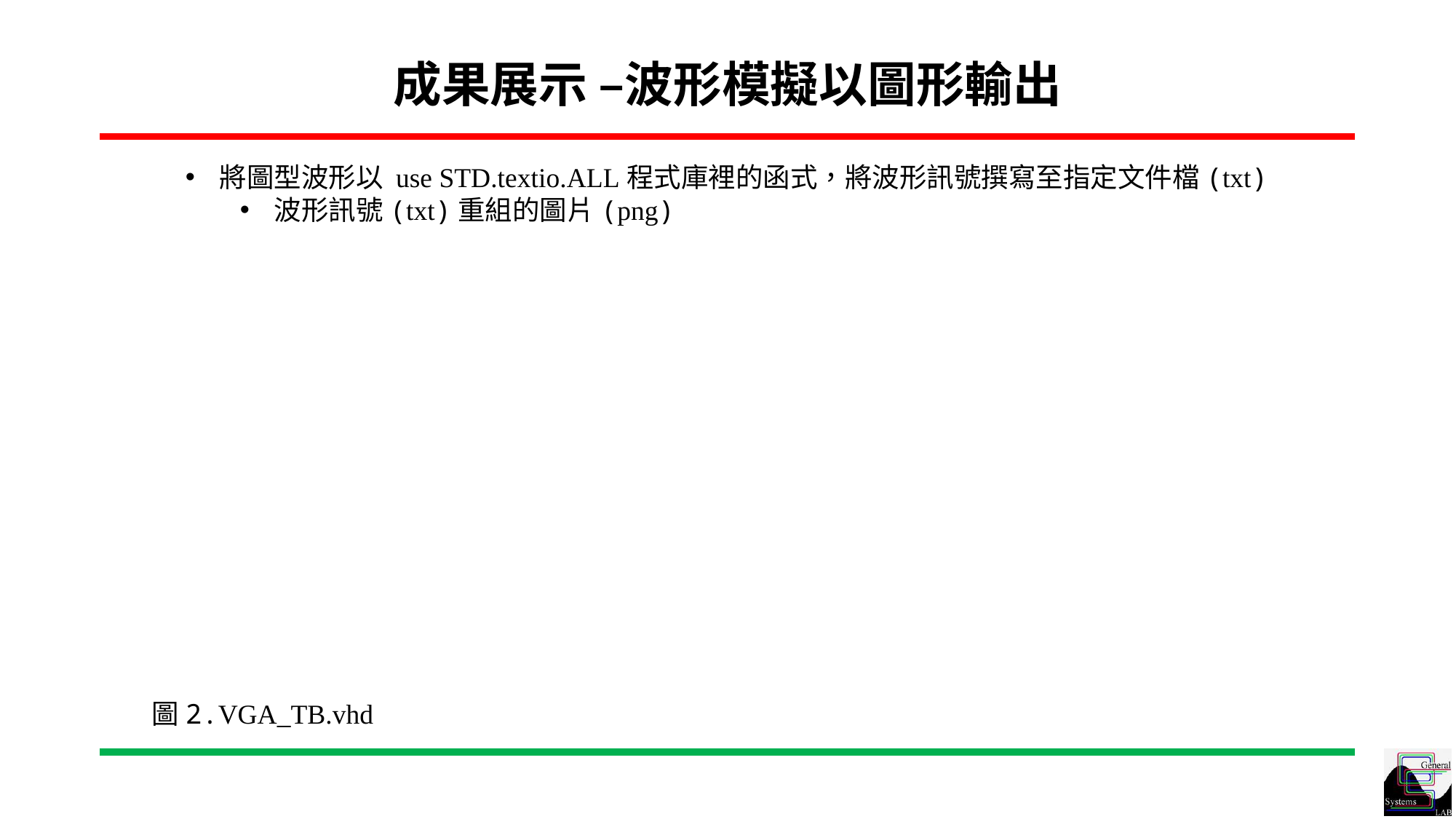

# 成果展示 –波形模擬以圖形輸出
將圖型波形以 use STD.textio.ALL程式庫裡的函式，將波形訊號撰寫至指定文件檔(txt)
波形訊號(txt)重組的圖片(png)

圖2.VGA_TB.vhd